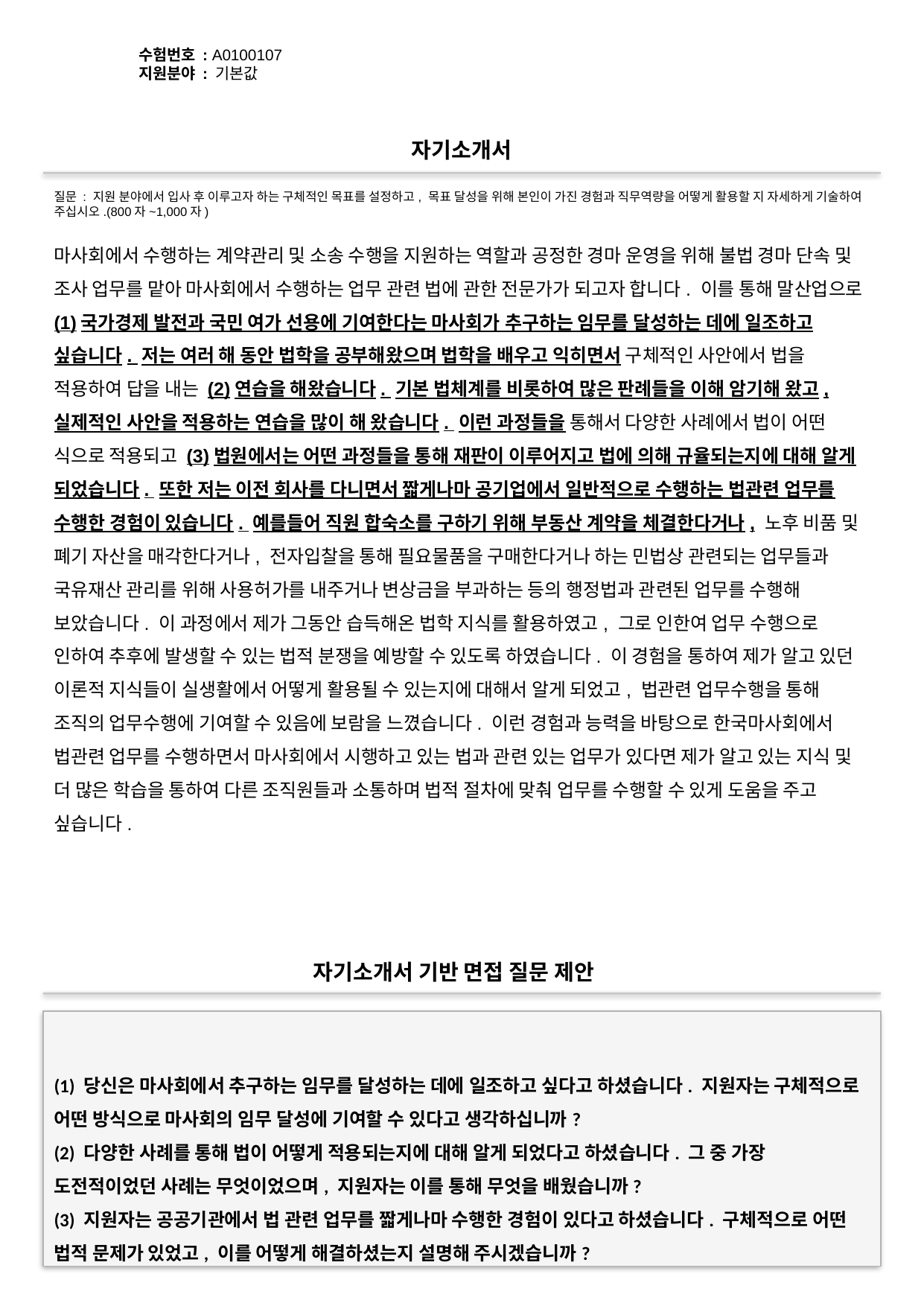

수험번호 : A0100107
지원분야 : 기본값
#

자기소개서

질문 : 지원 분야에서 입사 후 이루고자 하는 구체적인 목표를 설정하고, 목표 달성을 위해 본인이 가진 경험과 직무역량을 어떻게 활용할 지 자세하게 기술하여 주십시오.(800자~1,000자)

마사회에서 수행하는 계약관리 및 소송 수행을 지원하는 역할과 공정한 경마 운영을 위해 불법 경마 단속 및 조사 업무를 맡아 마사회에서 수행하는 업무 관련 법에 관한 전문가가 되고자 합니다. 이를 통해 말산업으로 (1)국가경제 발전과 국민 여가 선용에 기여한다는 마사회가 추구하는 임무를 달성하는 데에 일조하고 싶습니다. 저는 여러 해 동안 법학을 공부해왔으며 법학을 배우고 익히면서 구체적인 사안에서 법을 적용하여 답을 내는 (2)연습을 해왔습니다. 기본 법체계를 비롯하여 많은 판례들을 이해 암기해 왔고, 실제적인 사안을 적용하는 연습을 많이 해 왔습니다. 이런 과정들을 통해서 다양한 사례에서 법이 어떤 식으로 적용되고 (3)법원에서는 어떤 과정들을 통해 재판이 이루어지고 법에 의해 규율되는지에 대해 알게 되었습니다. 또한 저는 이전 회사를 다니면서 짧게나마 공기업에서 일반적으로 수행하는 법관련 업무를 수행한 경험이 있습니다. 예를들어 직원 합숙소를 구하기 위해 부동산 계약을 체결한다거나, 노후 비품 및 폐기 자산을 매각한다거나, 전자입찰을 통해 필요물품을 구매한다거나 하는 민법상 관련되는 업무들과 국유재산 관리를 위해 사용허가를 내주거나 변상금을 부과하는 등의 행정법과 관련된 업무를 수행해 보았습니다. 이 과정에서 제가 그동안 습득해온 법학 지식를 활용하였고, 그로 인한여 업무 수행으로 인하여 추후에 발생할 수 있는 법적 분쟁을 예방할 수 있도록 하였습니다. 이 경험을 통하여 제가 알고 있던 이론적 지식들이 실생활에서 어떻게 활용될 수 있는지에 대해서 알게 되었고, 법관련 업무수행을 통해 조직의 업무수행에 기여할 수 있음에 보람을 느꼈습니다. 이런 경험과 능력을 바탕으로 한국마사회에서 법관련 업무를 수행하면서 마사회에서 시행하고 있는 법과 관련 있는 업무가 있다면 제가 알고 있는 지식 및 더 많은 학습을 통하여 다른 조직원들과 소통하며 법적 절차에 맞춰 업무를 수행할 수 있게 도움을 주고 싶습니다.

자기소개서 기반 면접 질문 제안

(1) 당신은 마사회에서 추구하는 임무를 달성하는 데에 일조하고 싶다고 하셨습니다. 지원자는 구체적으로 어떤 방식으로 마사회의 임무 달성에 기여할 수 있다고 생각하십니까?
(2) 다양한 사례를 통해 법이 어떻게 적용되는지에 대해 알게 되었다고 하셨습니다. 그 중 가장 도전적이었던 사례는 무엇이었으며, 지원자는 이를 통해 무엇을 배웠습니까?
(3) 지원자는 공공기관에서 법 관련 업무를 짧게나마 수행한 경험이 있다고 하셨습니다. 구체적으로 어떤 법적 문제가 있었고, 이를 어떻게 해결하셨는지 설명해 주시겠습니까?